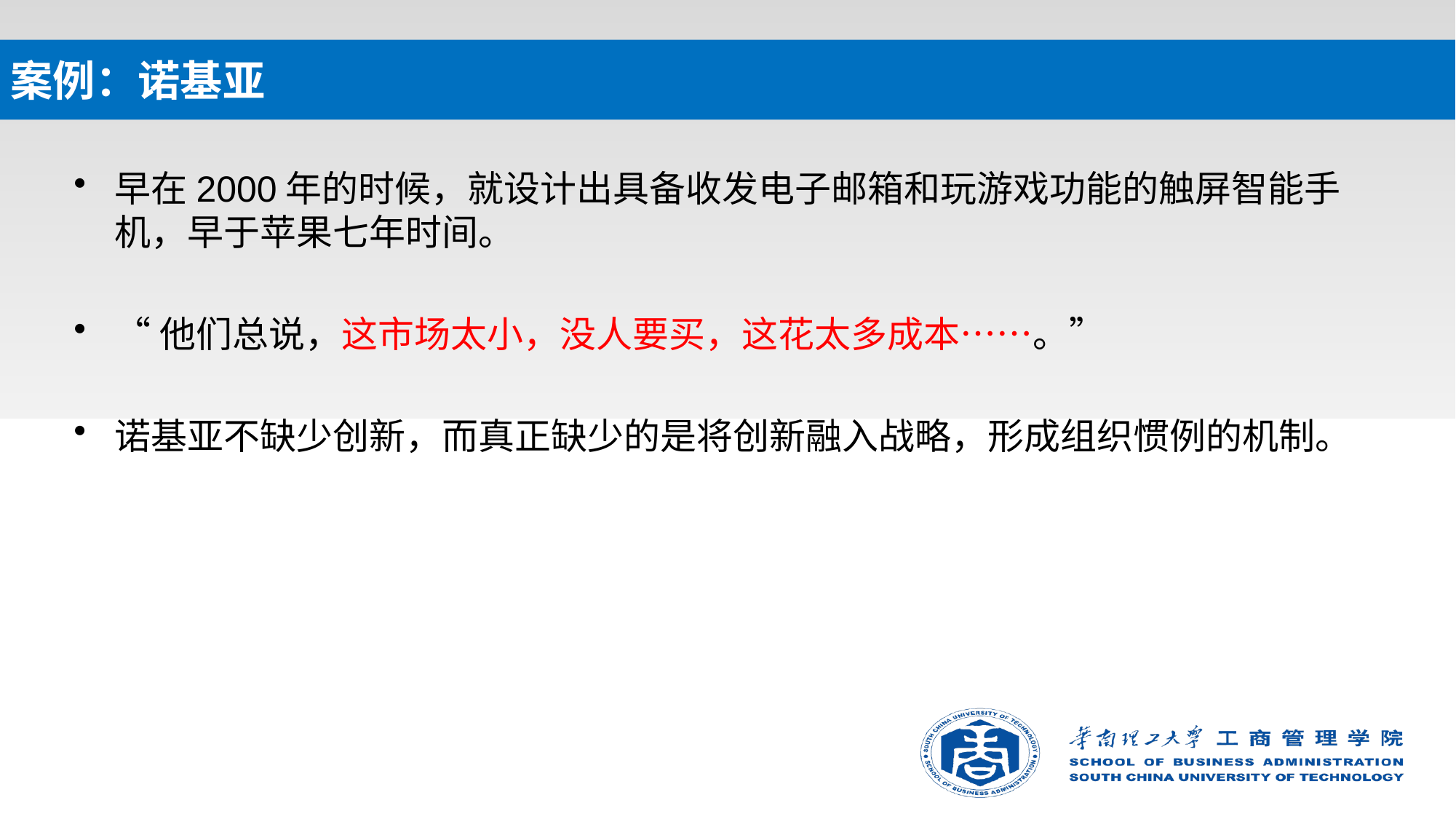

# 案例：诺基亚
早在2000年的时候，就设计出具备收发电子邮箱和玩游戏功能的触屏智能手机，早于苹果七年时间。

“他们总说，这市场太小，没人要买，这花太多成本……。”

诺基亚不缺少创新，而真正缺少的是将创新融入战略，形成组织惯例的机制。